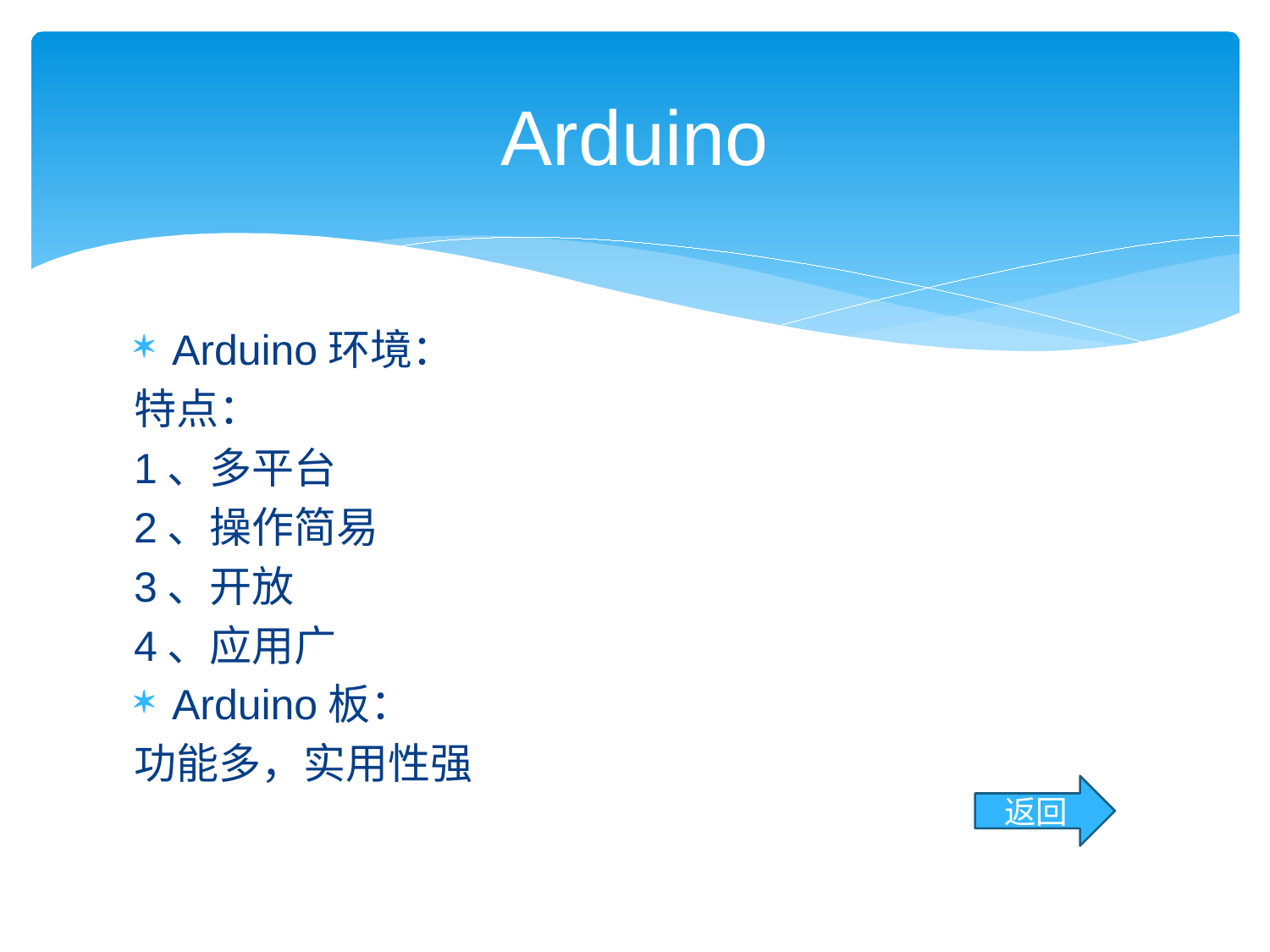

# Arduino
Arduino环境：
特点：
1、多平台
2、操作简易
3、开放
4、应用广
Arduino板：
功能多，实用性强
返回